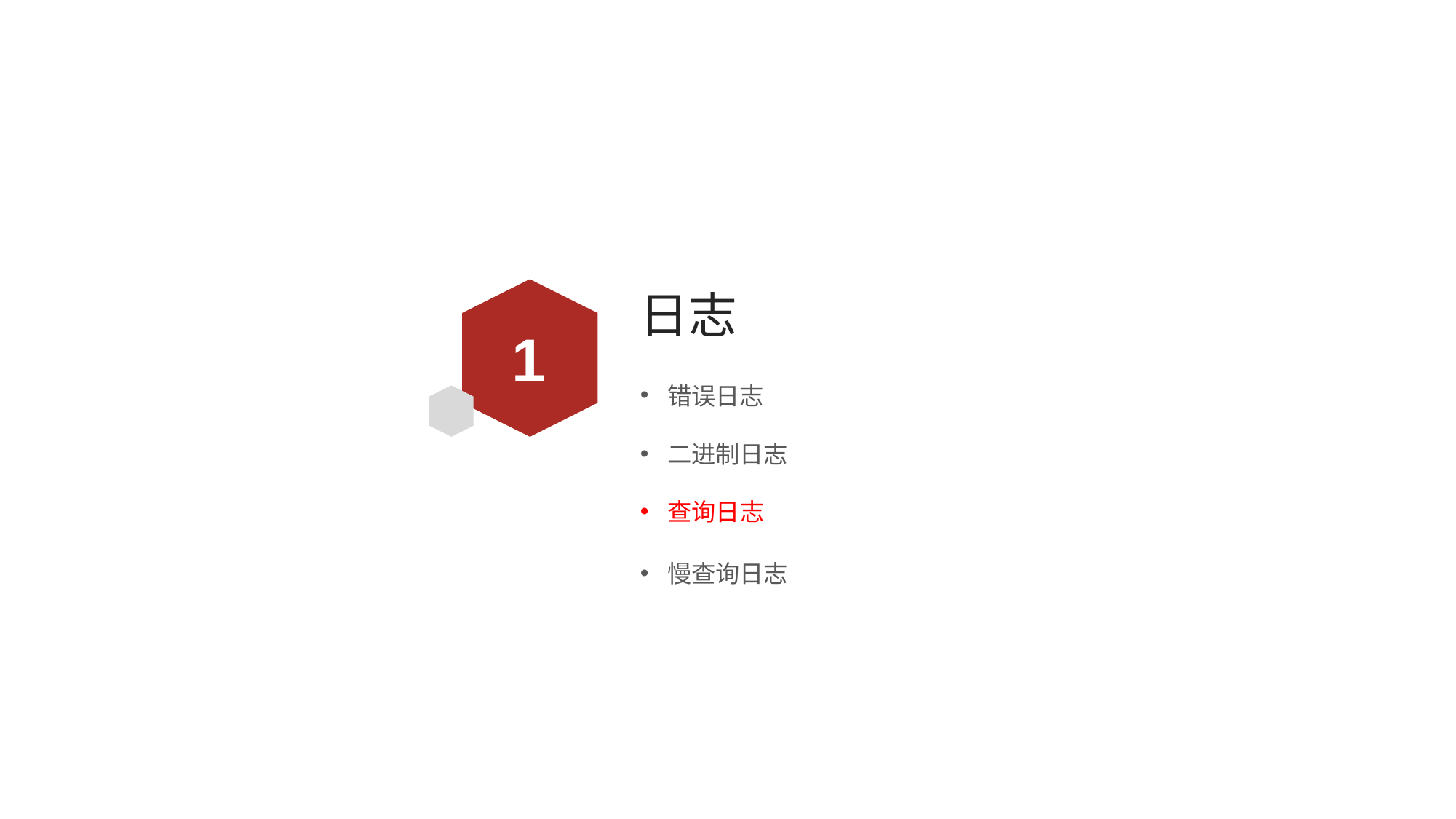

# 日志
1
错误日志

二进制日志
查询日志

慢查询日志